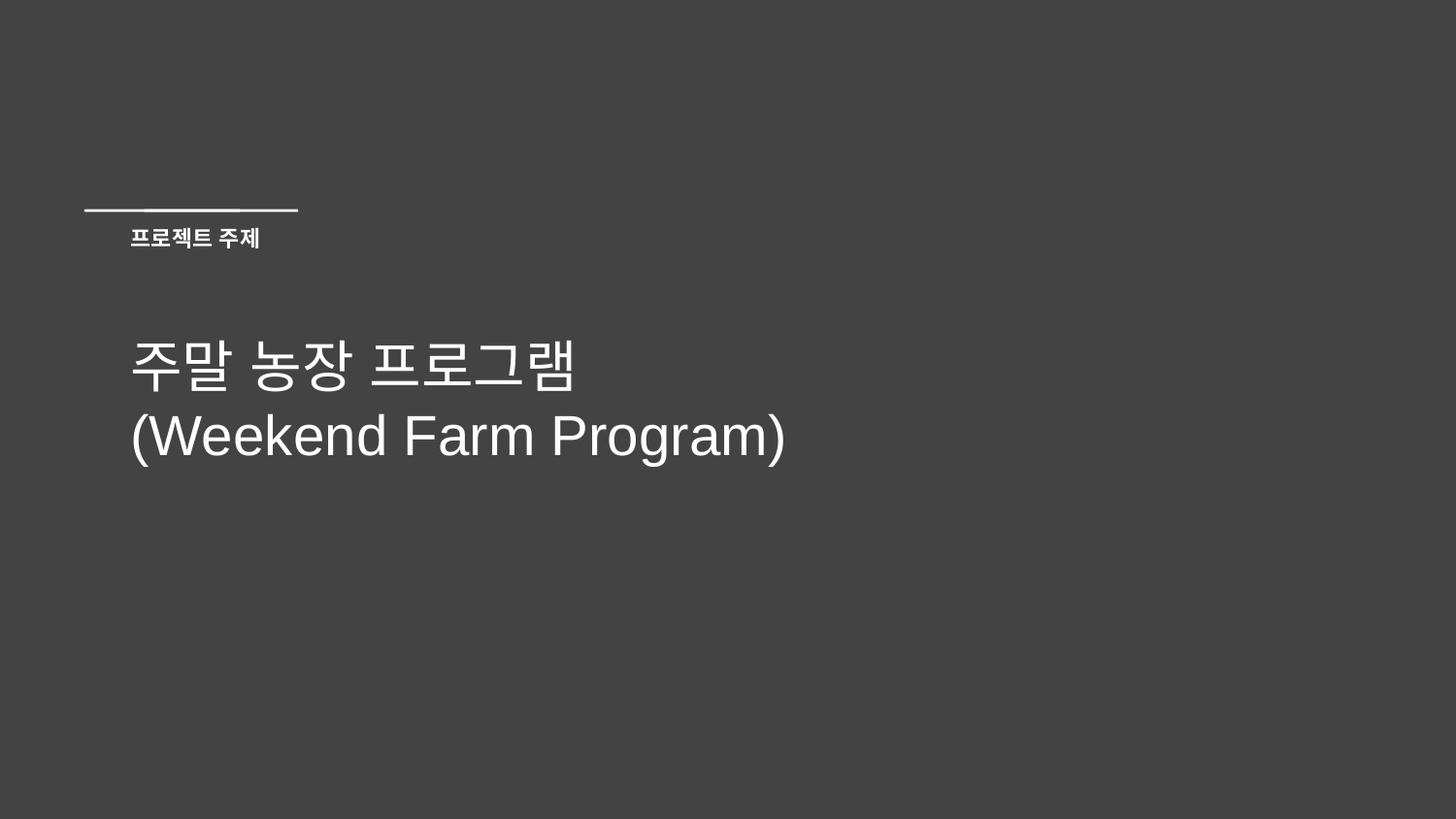

# 프로젝트 주제
주말 농장 프로그램
(Weekend Farm Program)